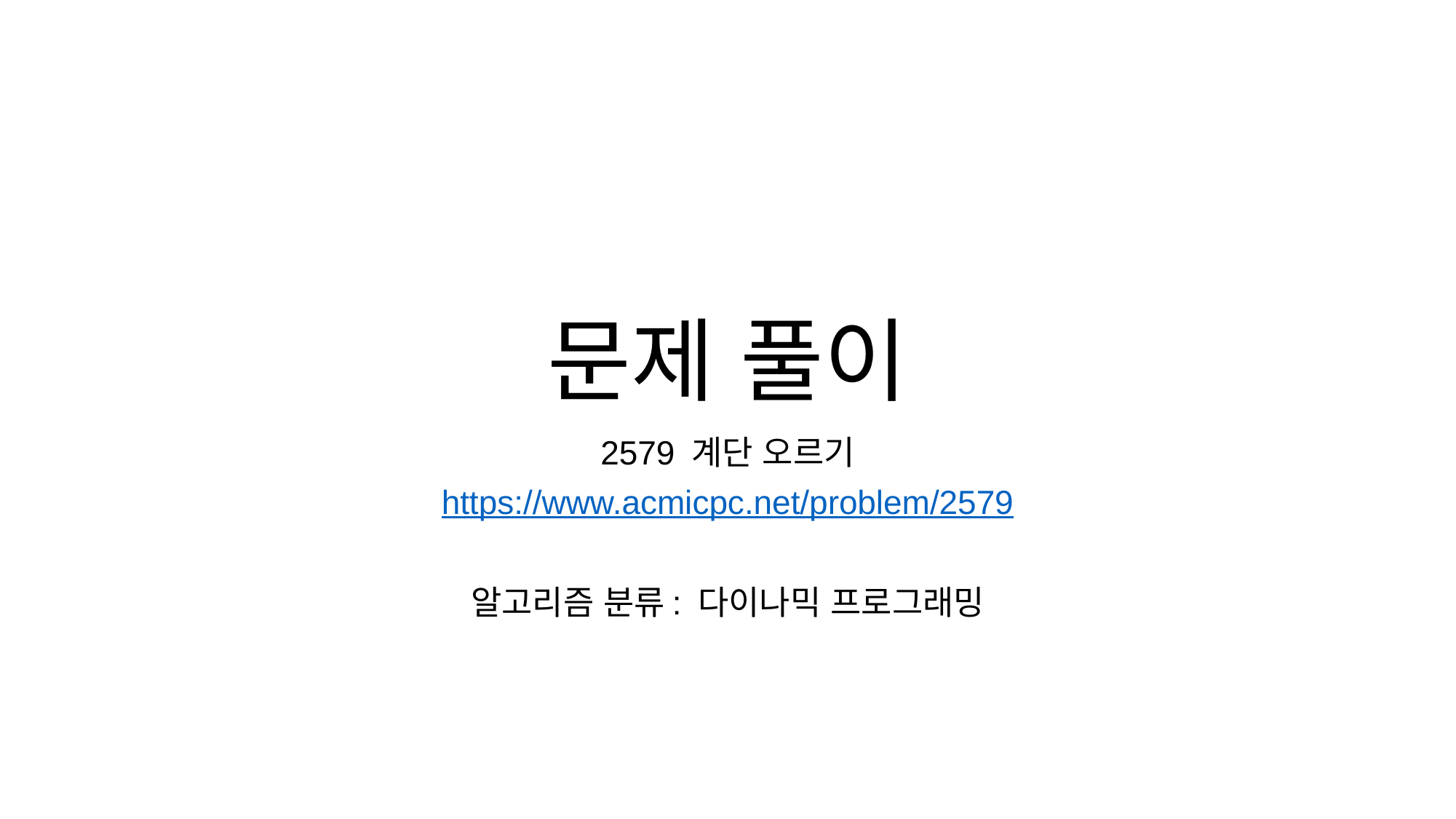

# 문제 풀이
2579 계단 오르기
https://www.acmicpc.net/problem/2579

알고리즘 분류: 다이나믹 프로그래밍